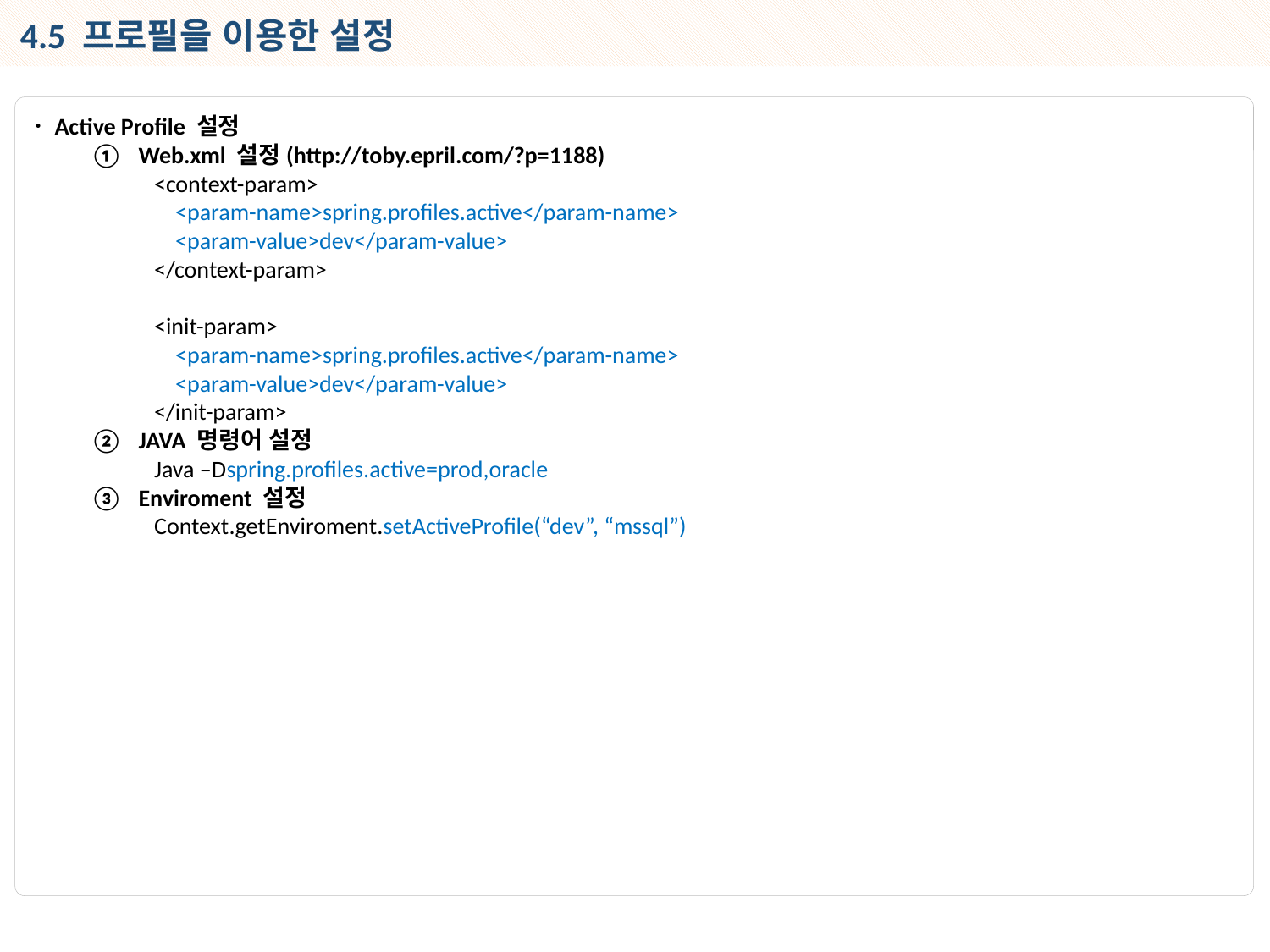

4.5 프로필을 이용한 설정
ㆍActive Profile 설정
Web.xml 설정(http://toby.epril.com/?p=1188)
<context-param>
    <param-name>spring.profiles.active</param-name>
    <param-value>dev</param-value>
</context-param>

<init-param>
    <param-name>spring.profiles.active</param-name>
    <param-value>dev</param-value>
</init-param>
JAVA 명령어 설정
Java –Dspring.profiles.active=prod,oracle
Enviroment 설정
Context.getEnviroment.setActiveProfile(“dev”, “mssql”)